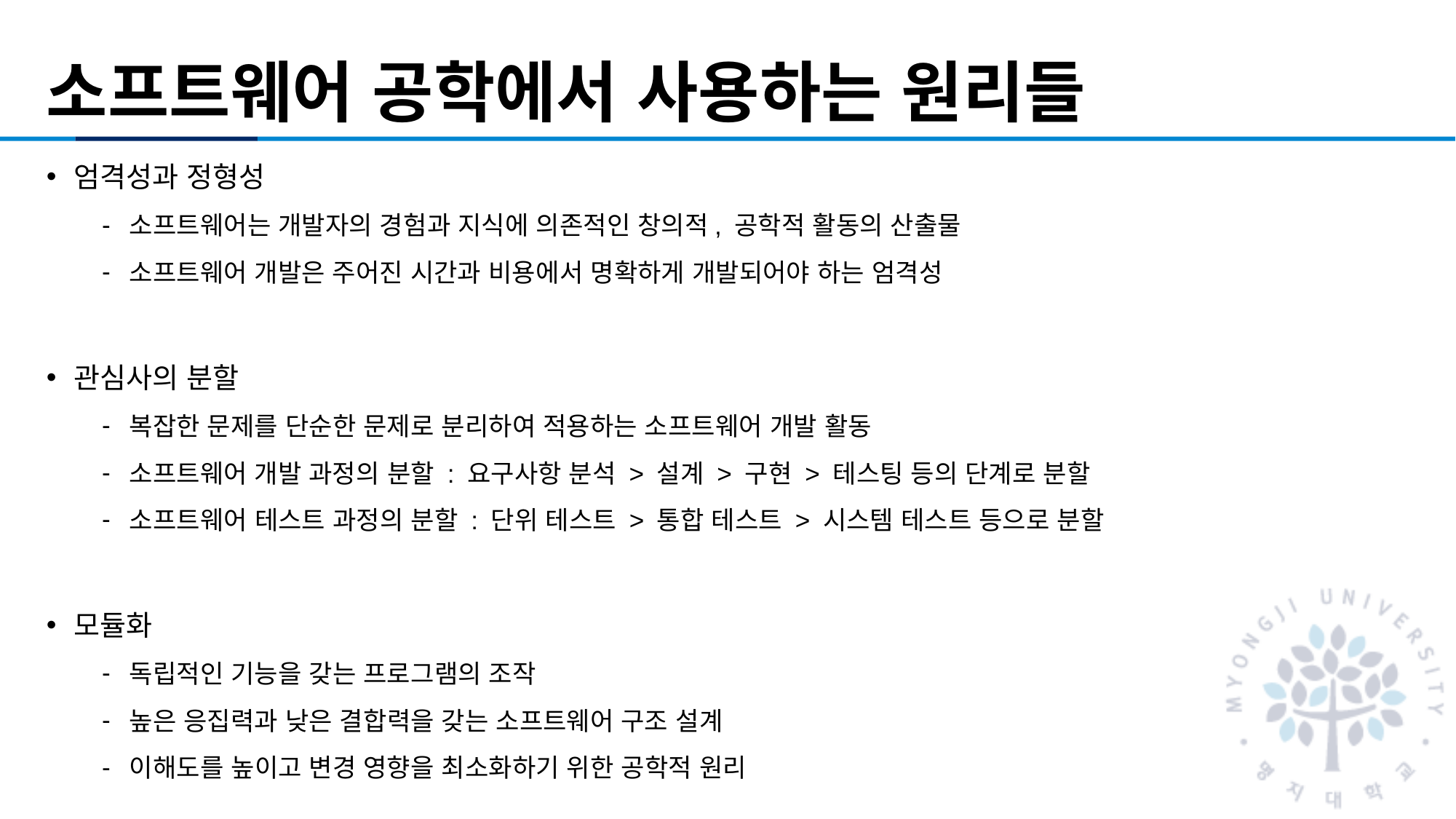

# 소프트웨어 공학에서 사용하는 원리들
엄격성과 정형성
소프트웨어는 개발자의 경험과 지식에 의존적인 창의적, 공학적 활동의 산출물
소프트웨어 개발은 주어진 시간과 비용에서 명확하게 개발되어야 하는 엄격성

관심사의 분할
복잡한 문제를 단순한 문제로 분리하여 적용하는 소프트웨어 개발 활동
소프트웨어 개발 과정의 분할 : 요구사항 분석 > 설계 > 구현 > 테스팅 등의 단계로 분할
소프트웨어 테스트 과정의 분할 : 단위 테스트 > 통합 테스트 > 시스템 테스트 등으로 분할

모듈화
독립적인 기능을 갖는 프로그램의 조작
높은 응집력과 낮은 결합력을 갖는 소프트웨어 구조 설계
이해도를 높이고 변경 영향을 최소화하기 위한 공학적 원리